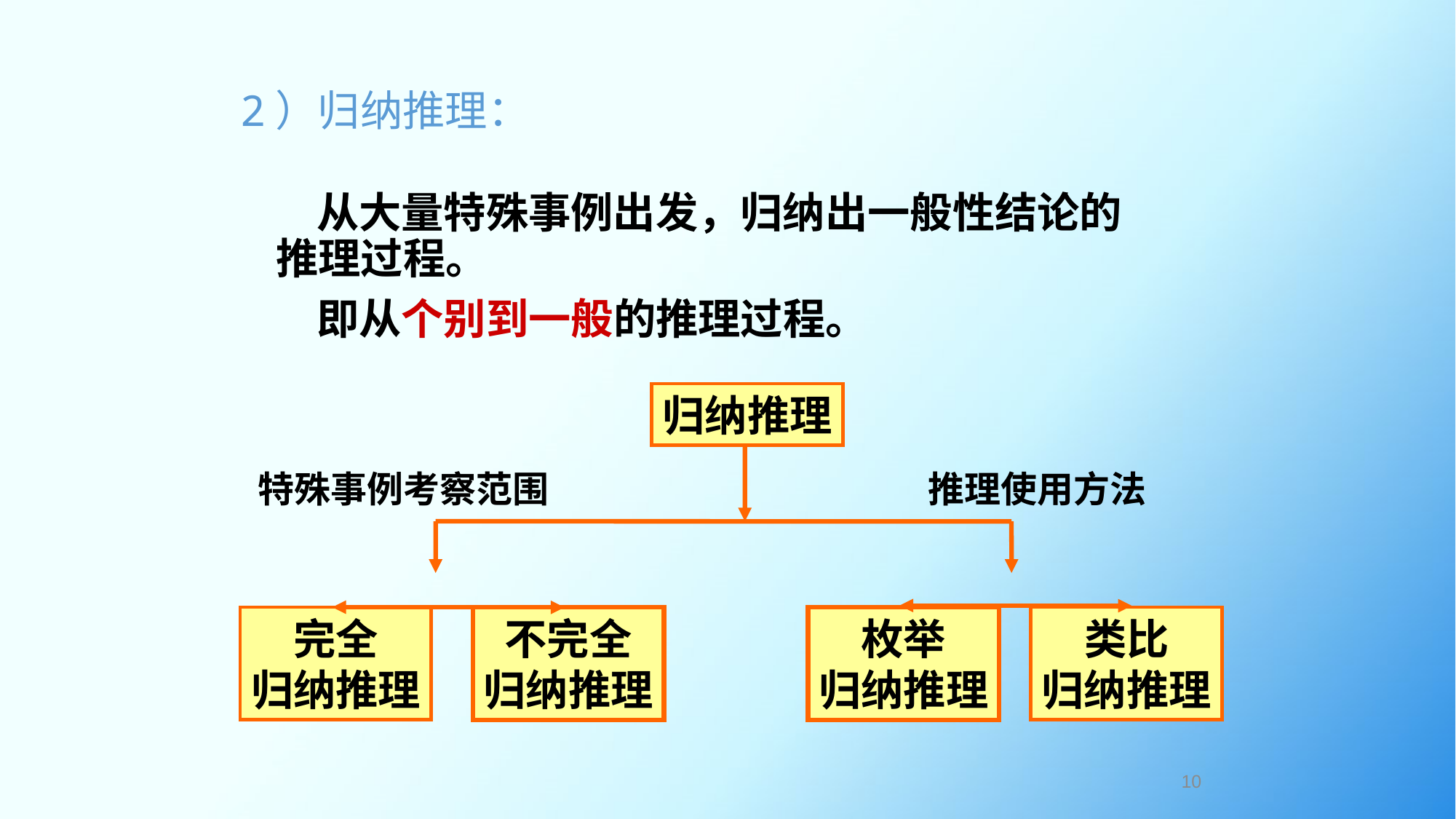

# 2）归纳推理：
      从大量特殊事例出发，归纳出一般性结论的推理过程。
      即从个别到一般的推理过程。
归纳推理

特殊事例考察范围
推理使用方法

完全
归纳推理
不完全
归纳推理
枚举
归纳推理
类比
归纳推理
10